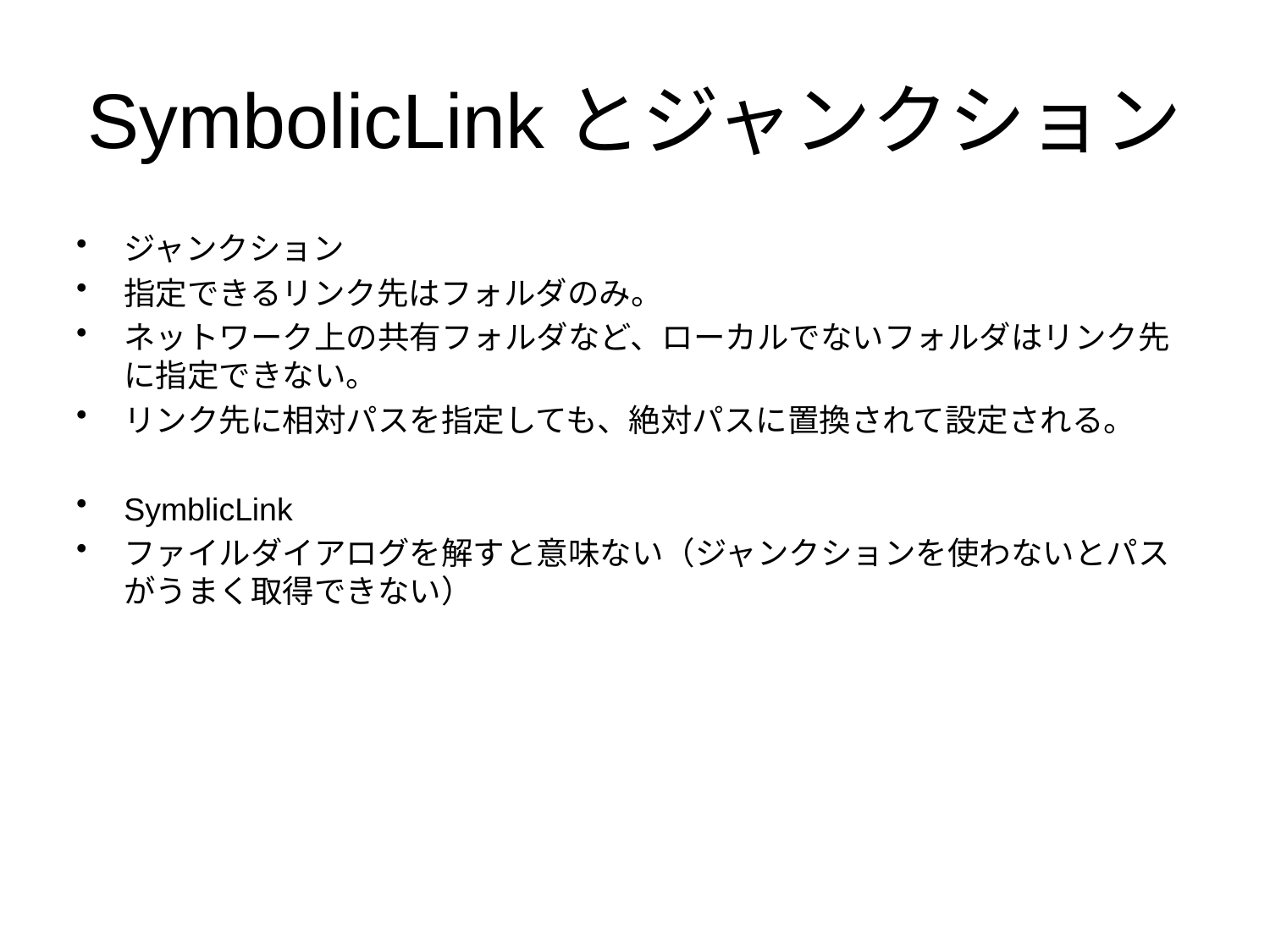

# SymbolicLinkとジャンクション
ジャンクション
指定できるリンク先はフォルダのみ。
ネットワーク上の共有フォルダなど、ローカルでないフォルダはリンク先に指定できない。
リンク先に相対パスを指定しても、絶対パスに置換されて設定される。

SymblicLink
ファイルダイアログを解すと意味ない（ジャンクションを使わないとパスがうまく取得できない）